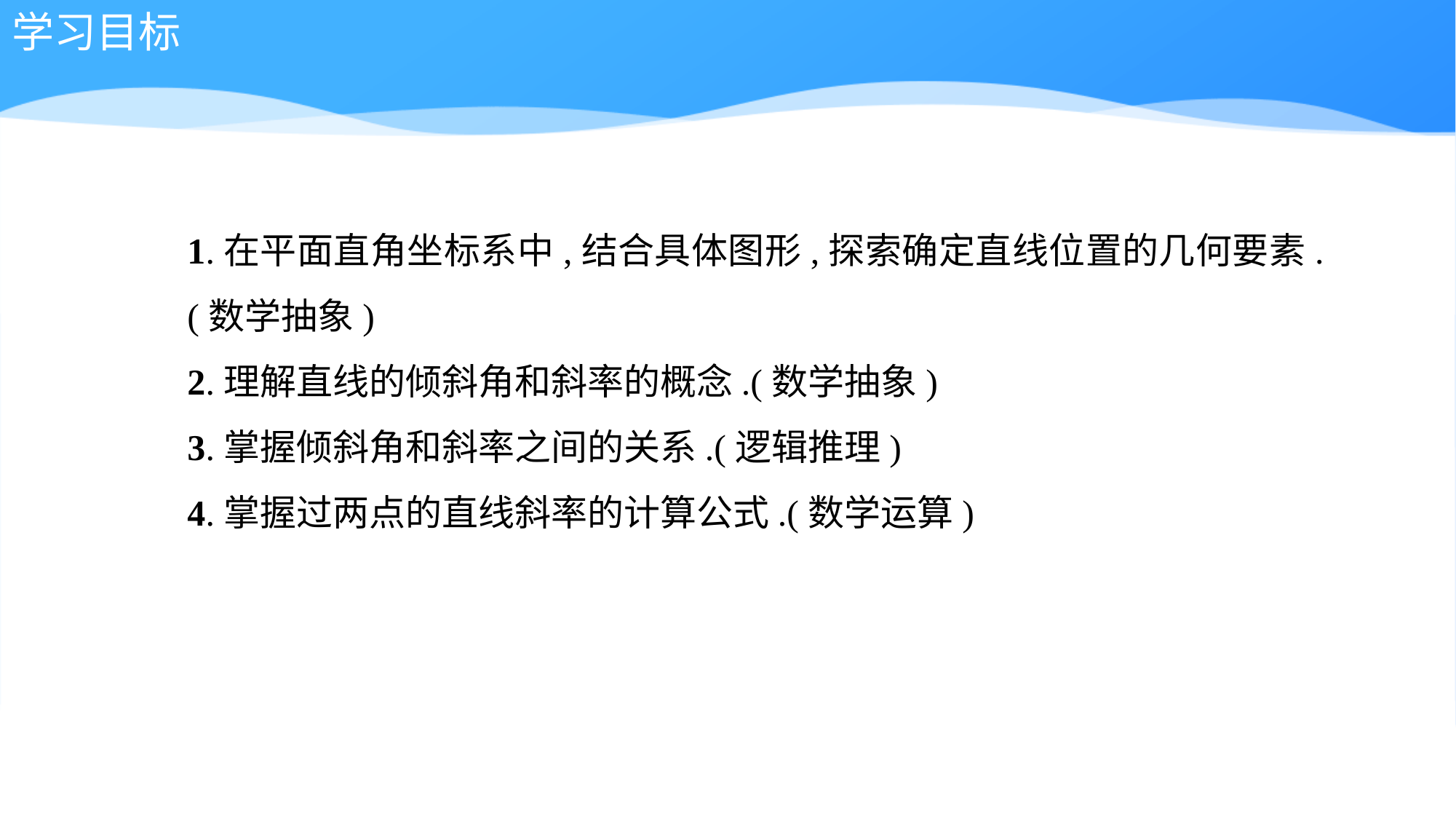

学习目标
1.在平面直角坐标系中,结合具体图形,探索确定直线位置的几何要素.(数学抽象)
2.理解直线的倾斜角和斜率的概念.(数学抽象)
3.掌握倾斜角和斜率之间的关系.(逻辑推理)
4.掌握过两点的直线斜率的计算公式.(数学运算)